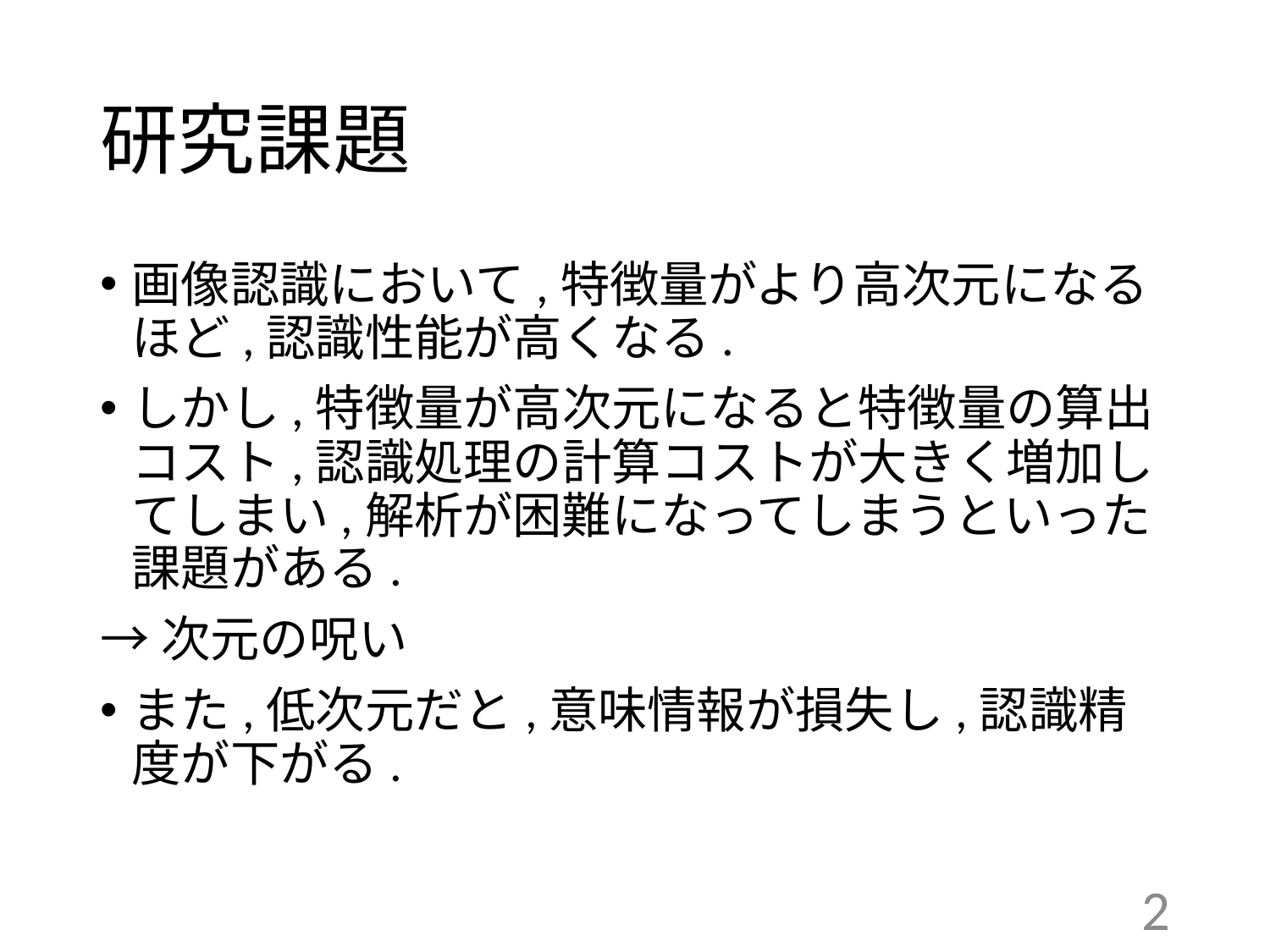

# 研究課題
画像認識において,特徴量がより高次元になるほど,認識性能が高くなる.
しかし,特徴量が高次元になると特徴量の算出コスト,認識処理の計算コストが大きく増加してしまい,解析が困難になってしまうといった課題がある.
→次元の呪い
また,低次元だと,意味情報が損失し,認識精度が下がる.

2